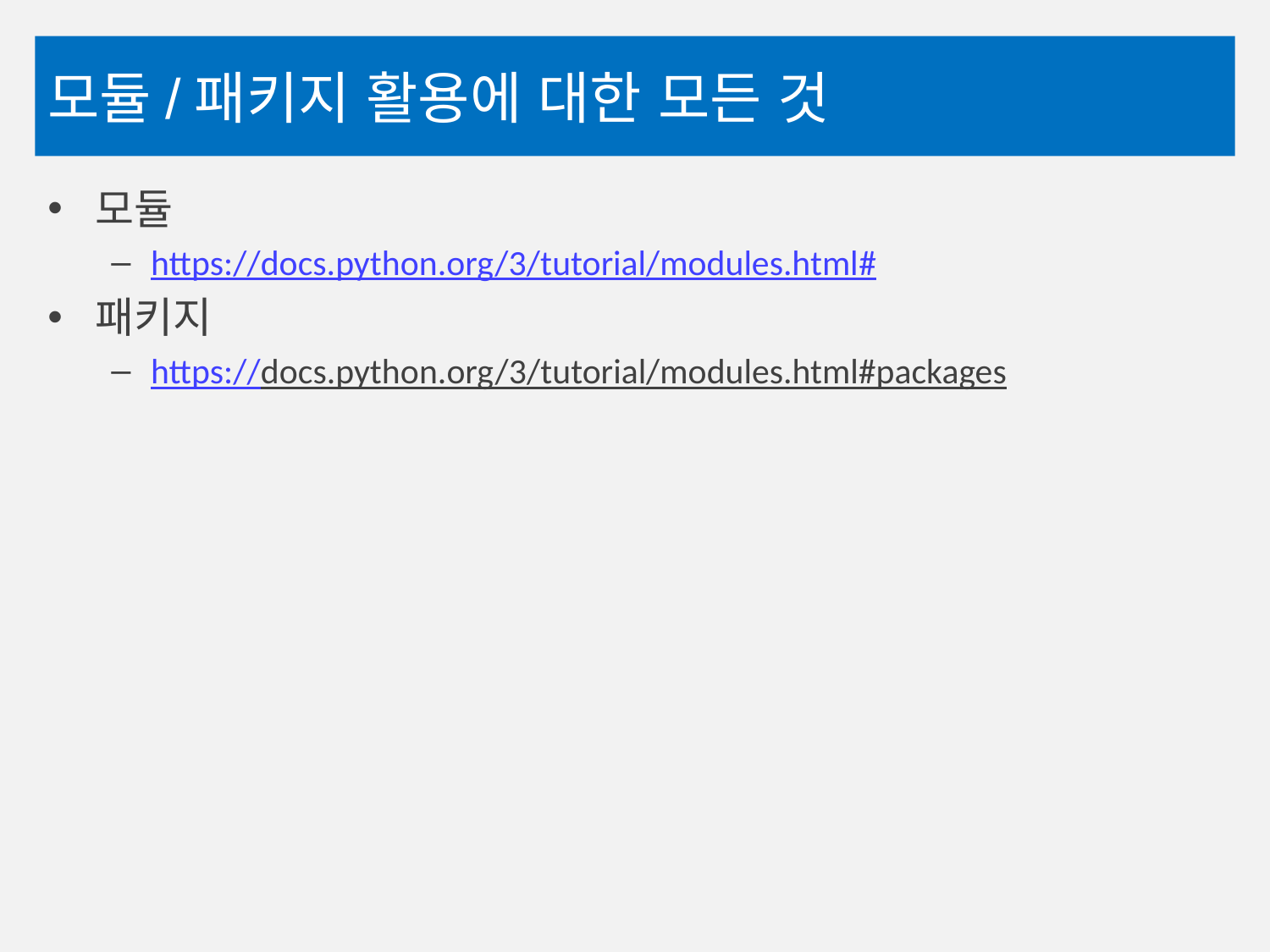

# 모듈/패키지 활용에 대한 모든 것
모듈
https://docs.python.org/3/tutorial/modules.html#
패키지
https://docs.python.org/3/tutorial/modules.html#packages